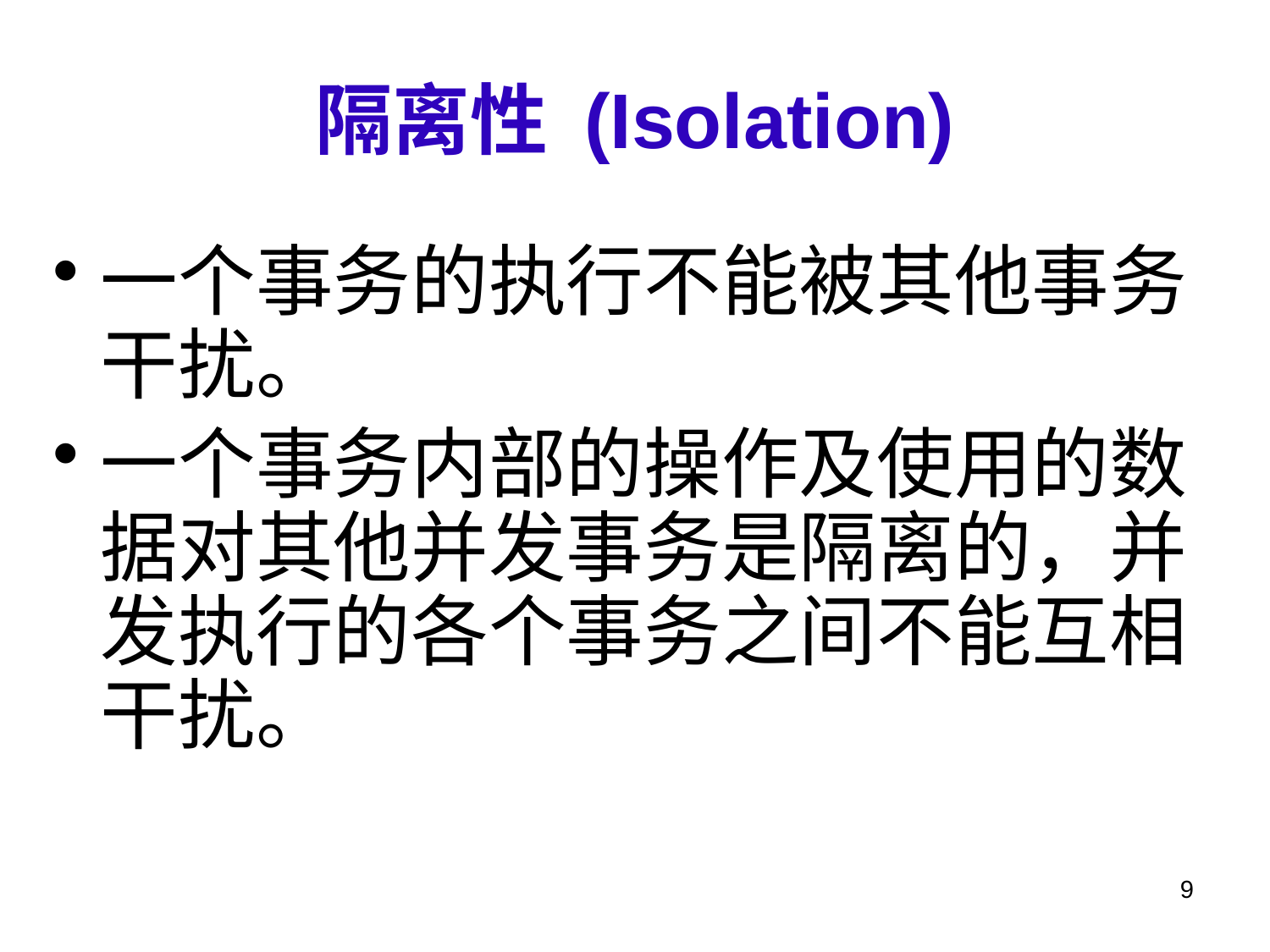

# 隔离性 (Isolation)
一个事务的执行不能被其他事务干扰。
一个事务内部的操作及使用的数据对其他并发事务是隔离的，并发执行的各个事务之间不能互相干扰。
9